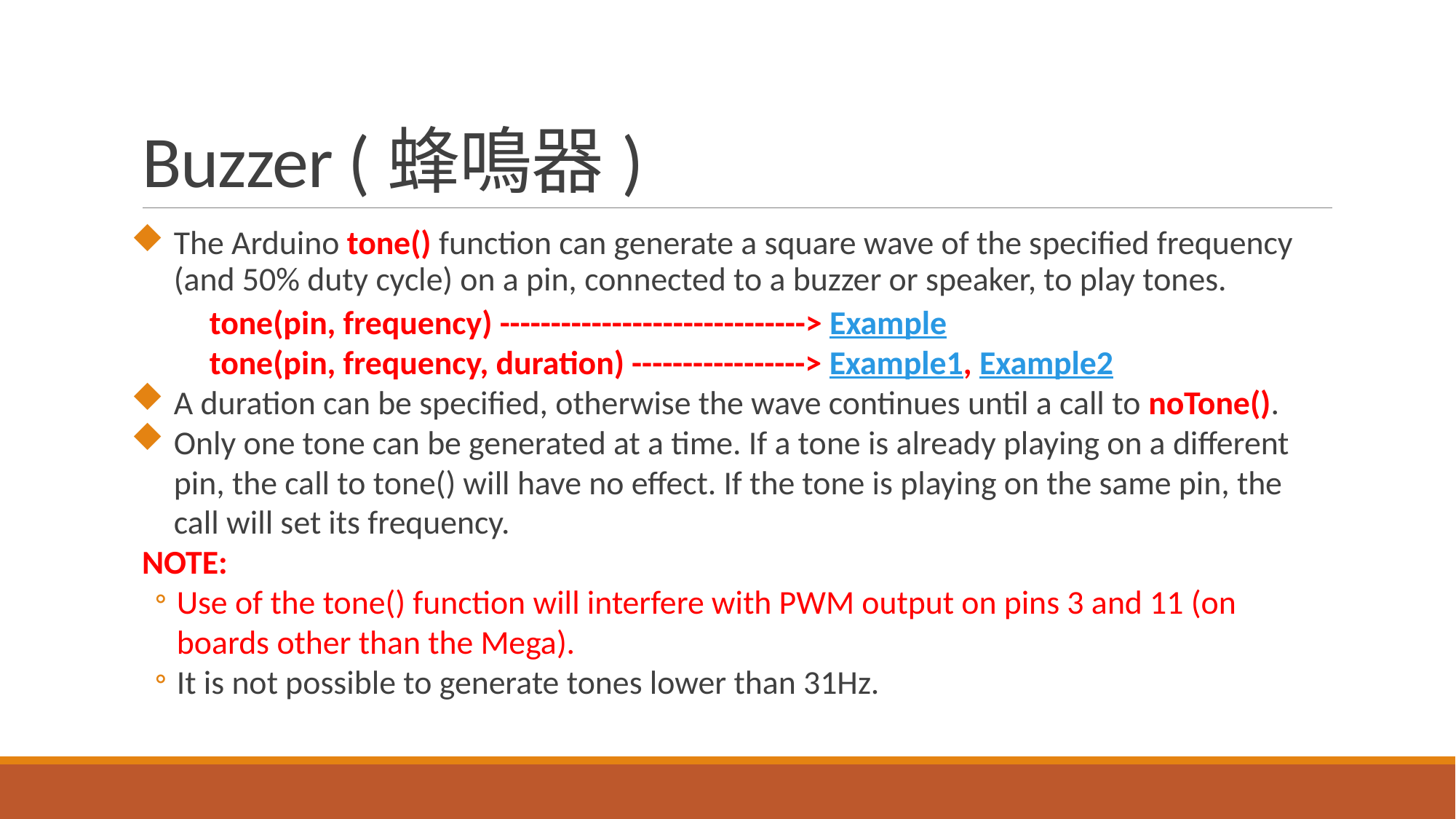

# Buzzer (蜂鳴器)
The Arduino tone() function can generate a square wave of the specified frequency (and 50% duty cycle) on a pin, connected to a buzzer or speaker, to play tones.
tone(pin, frequency) ------------------------------> Example
tone(pin, frequency, duration) -----------------> Example1, Example2
A duration can be specified, otherwise the wave continues until a call to noTone().
Only one tone can be generated at a time. If a tone is already playing on a different pin, the call to tone() will have no effect. If the tone is playing on the same pin, the call will set its frequency.
NOTE:
Use of the tone() function will interfere with PWM output on pins 3 and 11 (on boards other than the Mega).
It is not possible to generate tones lower than 31Hz.